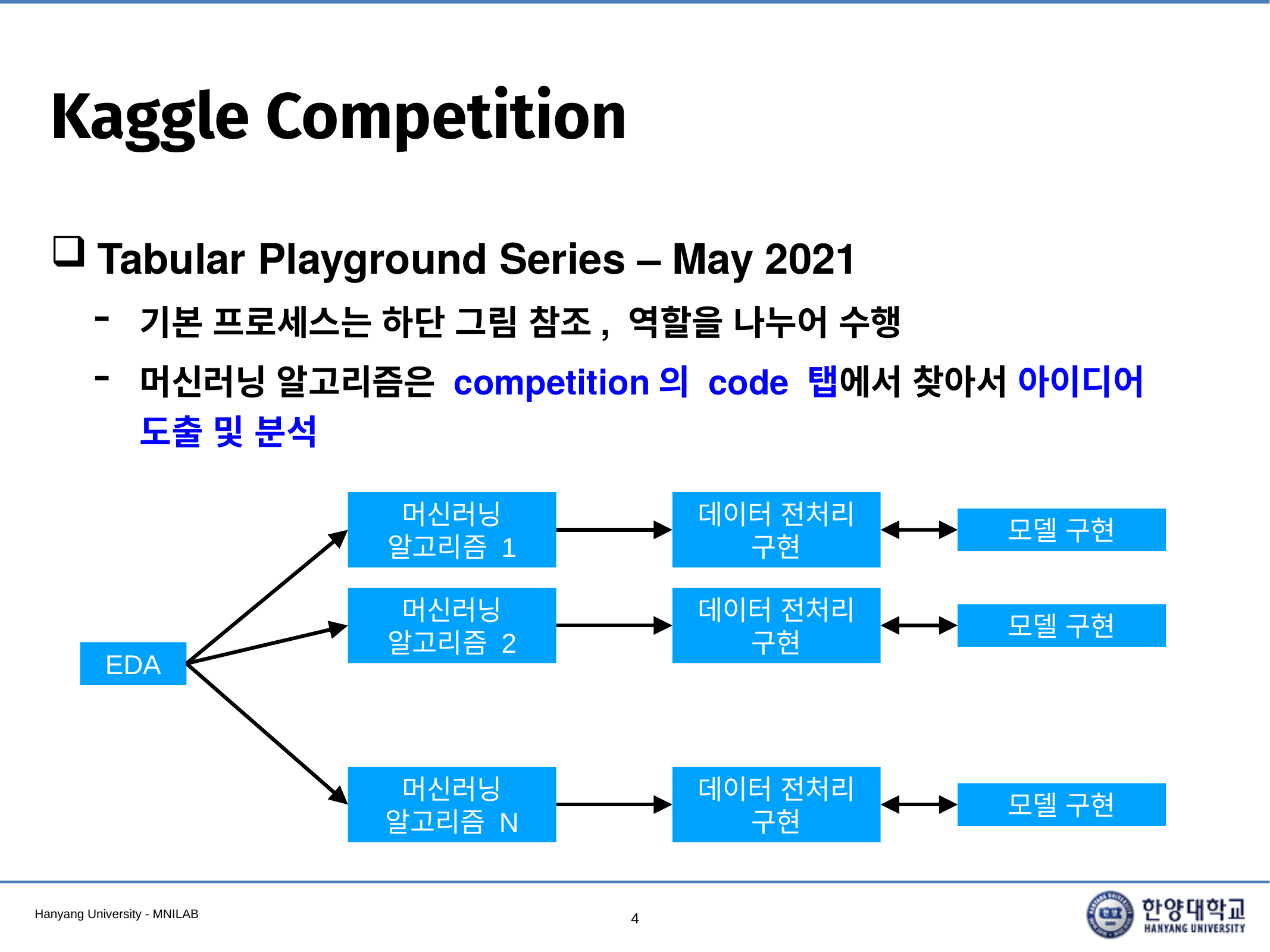

# Kaggle Competition
Tabular Playground Series – May 2021
기본 프로세스는 하단 그림 참조, 역할을 나누어 수행
머신러닝 알고리즘은 competition의 code 탭에서 찾아서 아이디어 도출 및 분석
머신러닝 알고리즘 1
데이터 전처리
구현
모델 구현
머신러닝 알고리즘 2
데이터 전처리
구현
모델 구현
EDA
머신러닝 알고리즘 N
데이터 전처리
구현
모델 구현
4